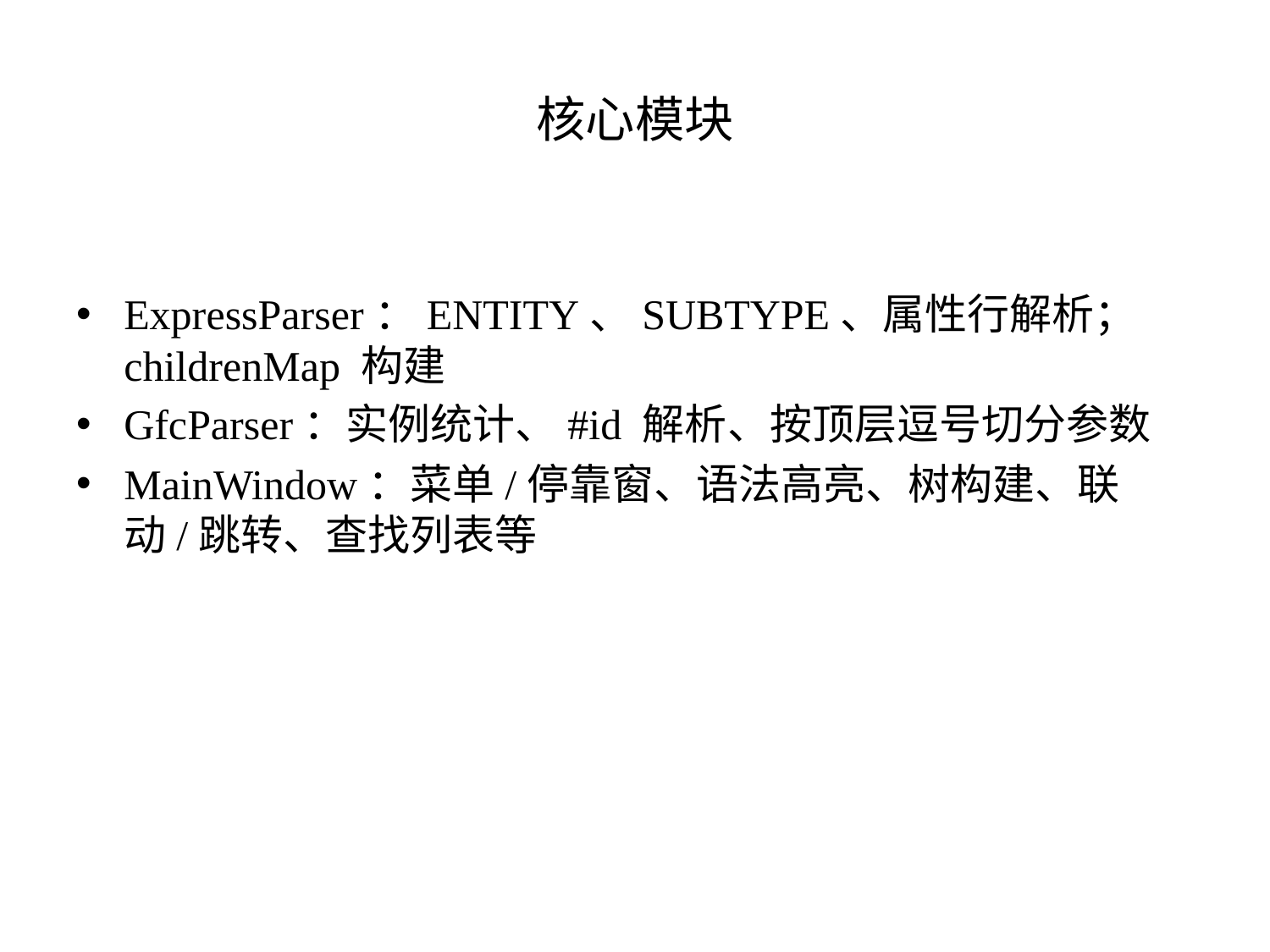

# 核心模块

ExpressParser：ENTITY、SUBTYPE、属性行解析；childrenMap 构建
GfcParser：实例统计、#id 解析、按顶层逗号切分参数
MainWindow：菜单/停靠窗、语法高亮、树构建、联动/跳转、查找列表等